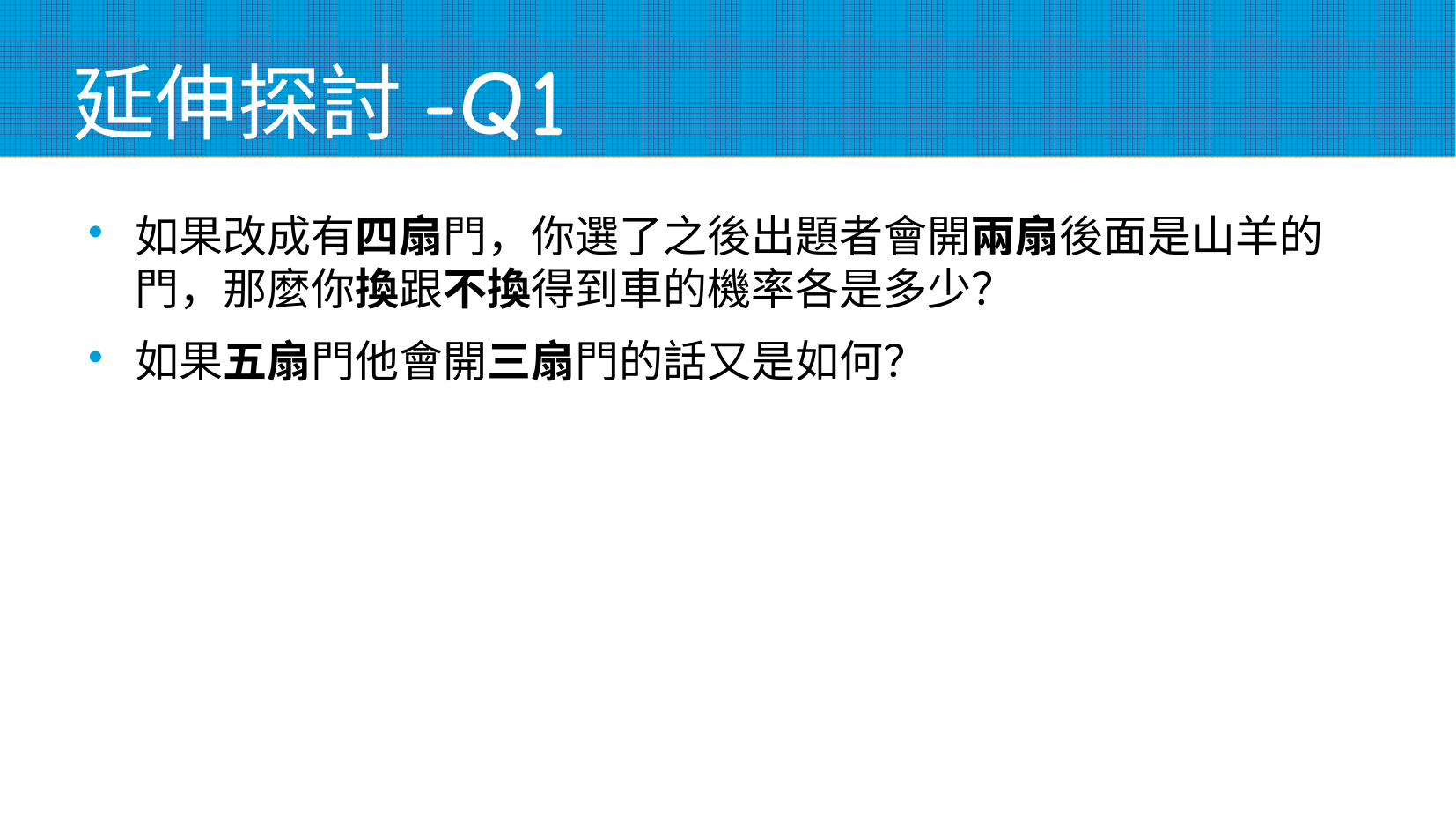

延伸探討-Q1
如果改成有四扇門，你選了之後出題者會開兩扇後面是山羊的門，那麼你換跟不換得到車的機率各是多少？
如果五扇門他會開三扇門的話又是如何？